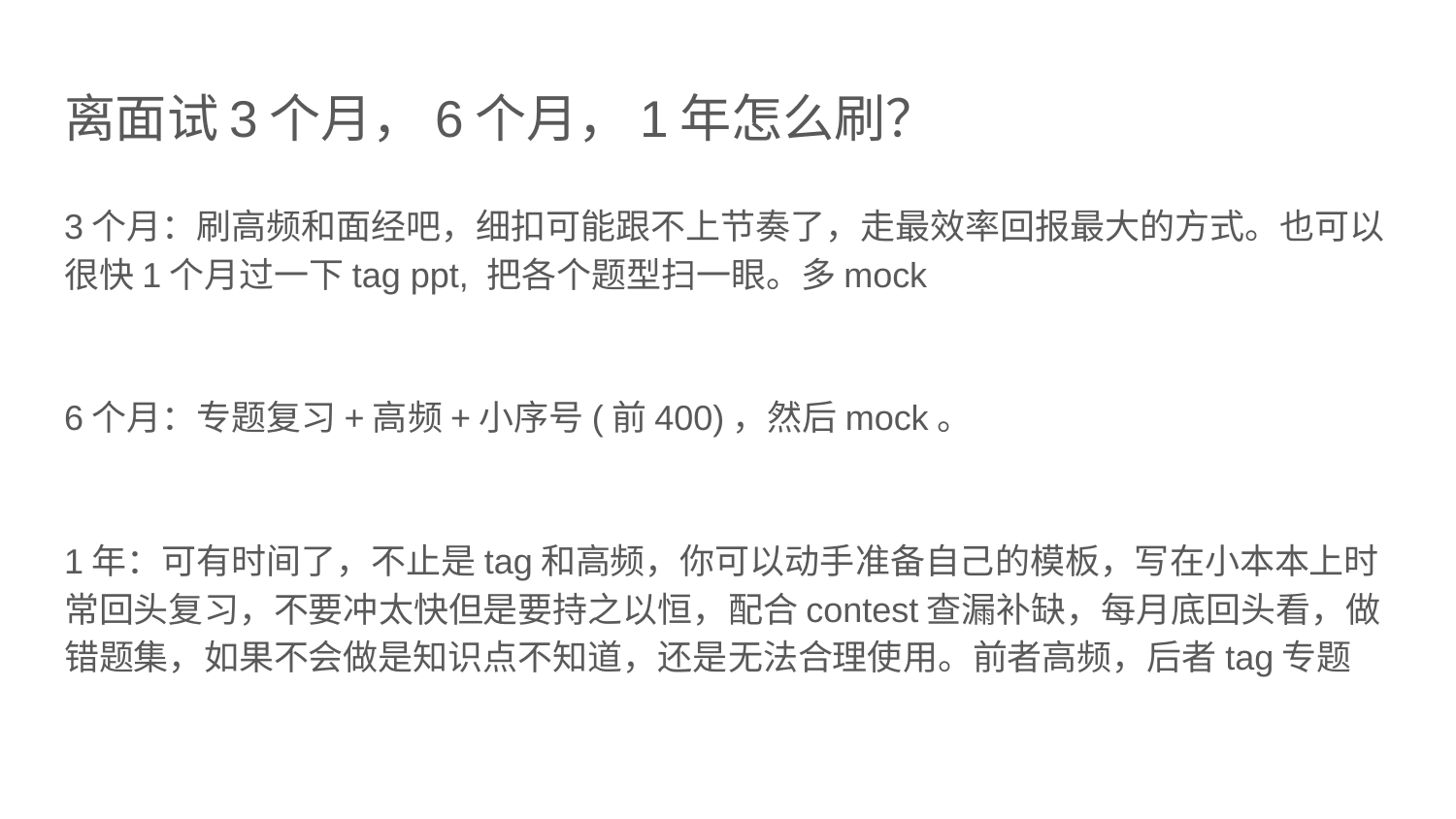

# 离面试3个月，6个月，1年怎么刷？
3个月：刷高频和面经吧，细扣可能跟不上节奏了，走最效率回报最大的方式。也可以很快1个月过一下tag ppt, 把各个题型扫一眼。多mock

6个月：专题复习+高频+小序号(前400)，然后mock。
1年：可有时间了，不止是tag和高频，你可以动手准备自己的模板，写在小本本上时常回头复习，不要冲太快但是要持之以恒，配合contest查漏补缺，每月底回头看，做错题集，如果不会做是知识点不知道，还是无法合理使用。前者高频，后者tag专题